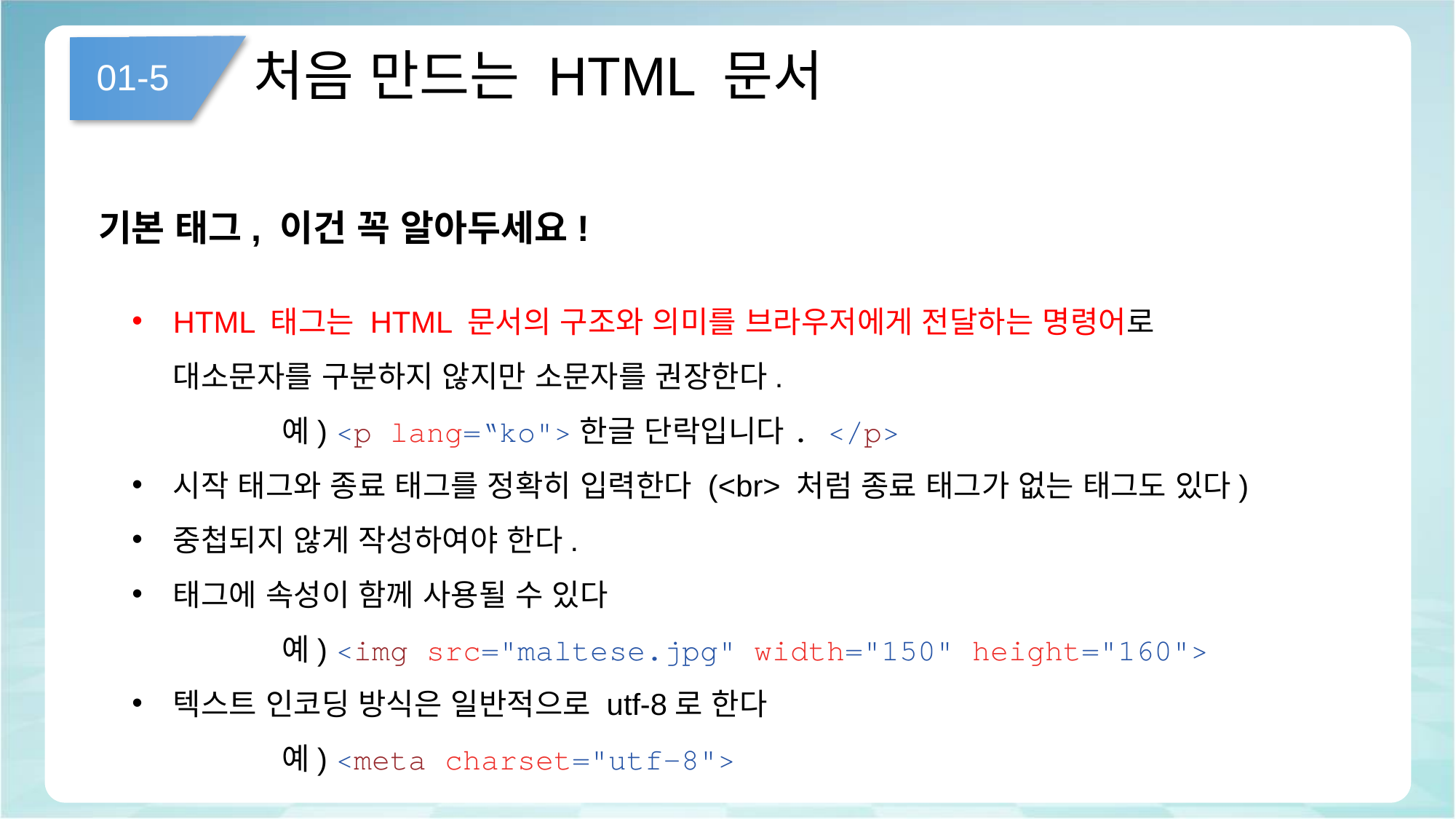

# 처음 만드는 HTML 문서
01-5
기본 태그, 이건 꼭 알아두세요!
HTML 태그는 HTML 문서의 구조와 의미를 브라우저에게 전달하는 명령어로
대소문자를 구분하지 않지만 소문자를 권장한다.
	예) <p lang=“ko">한글 단락입니다. </p>
시작 태그와 종료 태그를 정확히 입력한다 (<br> 처럼 종료 태그가 없는 태그도 있다)
중첩되지 않게 작성하여야 한다.
태그에 속성이 함께 사용될 수 있다
	예) <img src="maltese.jpg" width="150" height="160">
텍스트 인코딩 방식은 일반적으로 utf-8로 한다
	예) <meta charset="utf-8">